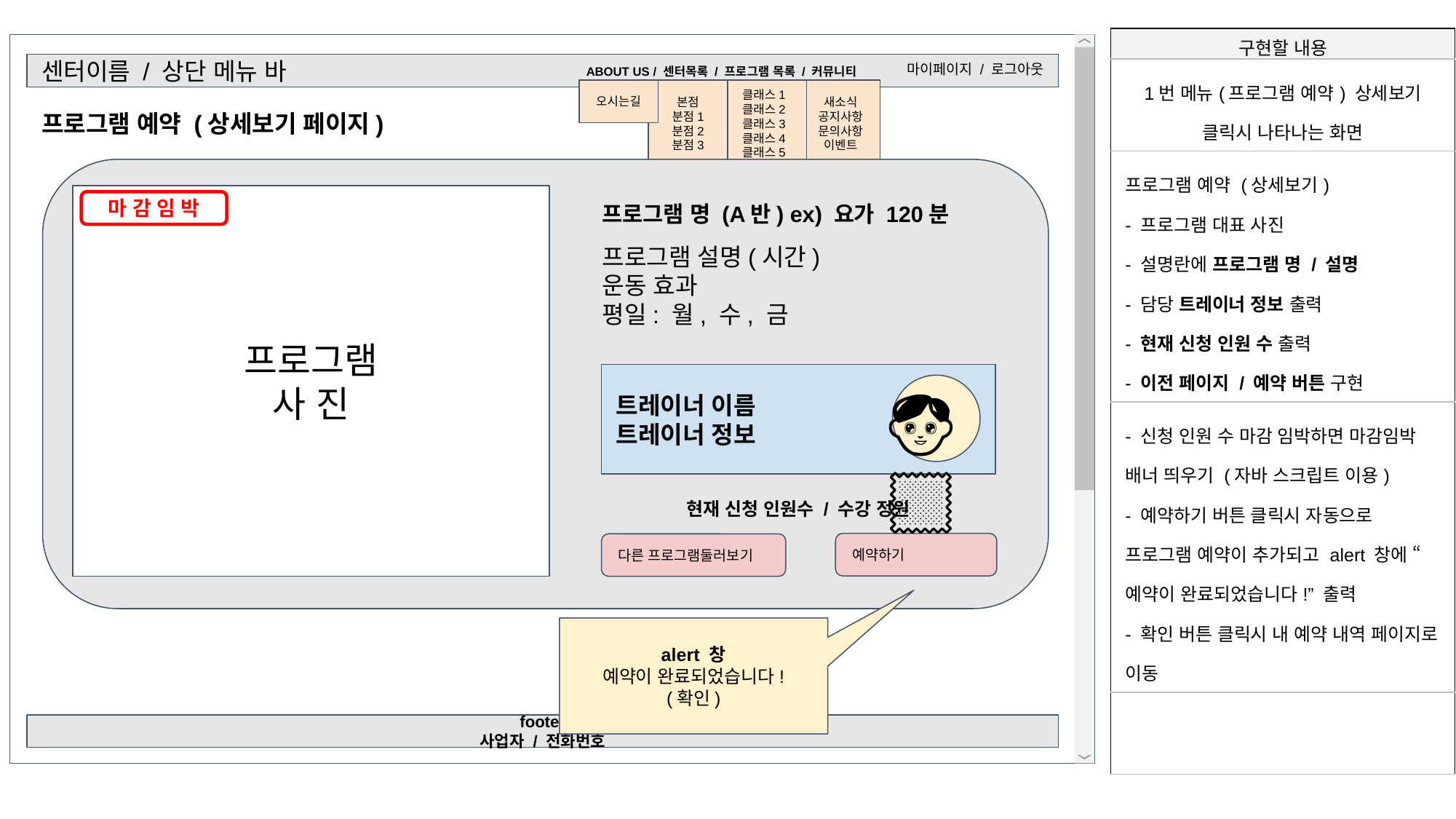

| 구현할 내용 |  |
| --- | --- |
| 1번 메뉴(프로그램 예약) 상세보기 클릭시 나타나는 화면 |  |
| 프로그램 예약 (상세보기) - 프로그램 대표 사진 - 설명란에 프로그램 명 / 설명 - 담당 트레이너 정보 출력 - 현재 신청 인원 수 출력 - 이전 페이지 / 예약 버튼 구현 |  |
| - 신청 인원 수 마감 임박하면 마감임박 배너 띄우기 (자바 스크립트 이용) - 예약하기 버튼 클릭시 자동으로 프로그램 예약이 추가되고 alert 창에 “예약이 완료되었습니다!” 출력 - 확인 버튼 클릭시 내 예약 내역 페이지로 이동 |  |
|  |  |

ABOUT US / 센터목록 / 프로그램 목록 / 커뮤니티
마이페이지 / 로그아웃
센터이름 / 상단 메뉴 바
오시는길
본점
분점1
분점2
분점3
클래스1
클래스2
클래스3
클래스4
클래스5
새소식
공지사항
문의사항
이벤트
프로그램 예약 (상세보기 페이지)

프로그램
사 진
프로그램 명 (A반) ex) 요가 120분
마 감 임 박
프로그램 설명(시간)
운동 효과
평일: 월, 수, 금
👦🏻
트레이너 이름
트레이너 정보

현재 신청 인원수 / 수강 정원
예약하기
다른 프로그램둘러보기
alert 창
예약이 완료되었습니다!
(확인)
footer
사업자 / 전화번호